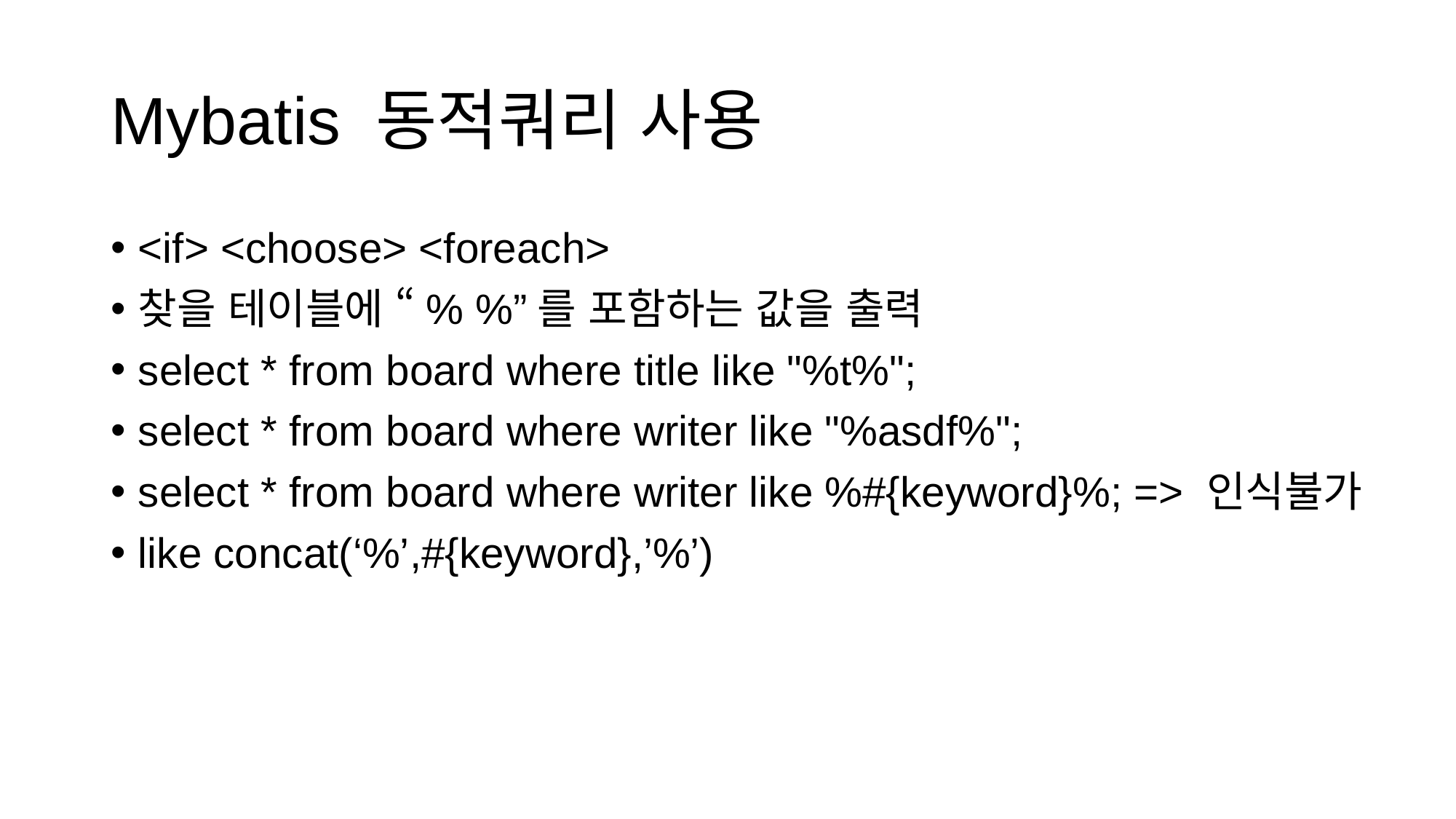

# Mybatis 동적쿼리 사용
<if> <choose> <foreach>
찾을 테이블에 “% %”를 포함하는 값을 출력
select * from board where title like "%t%";
select * from board where writer like "%asdf%";
select * from board where writer like %#{keyword}%; => 인식불가
like concat(‘%’,#{keyword},’%’)